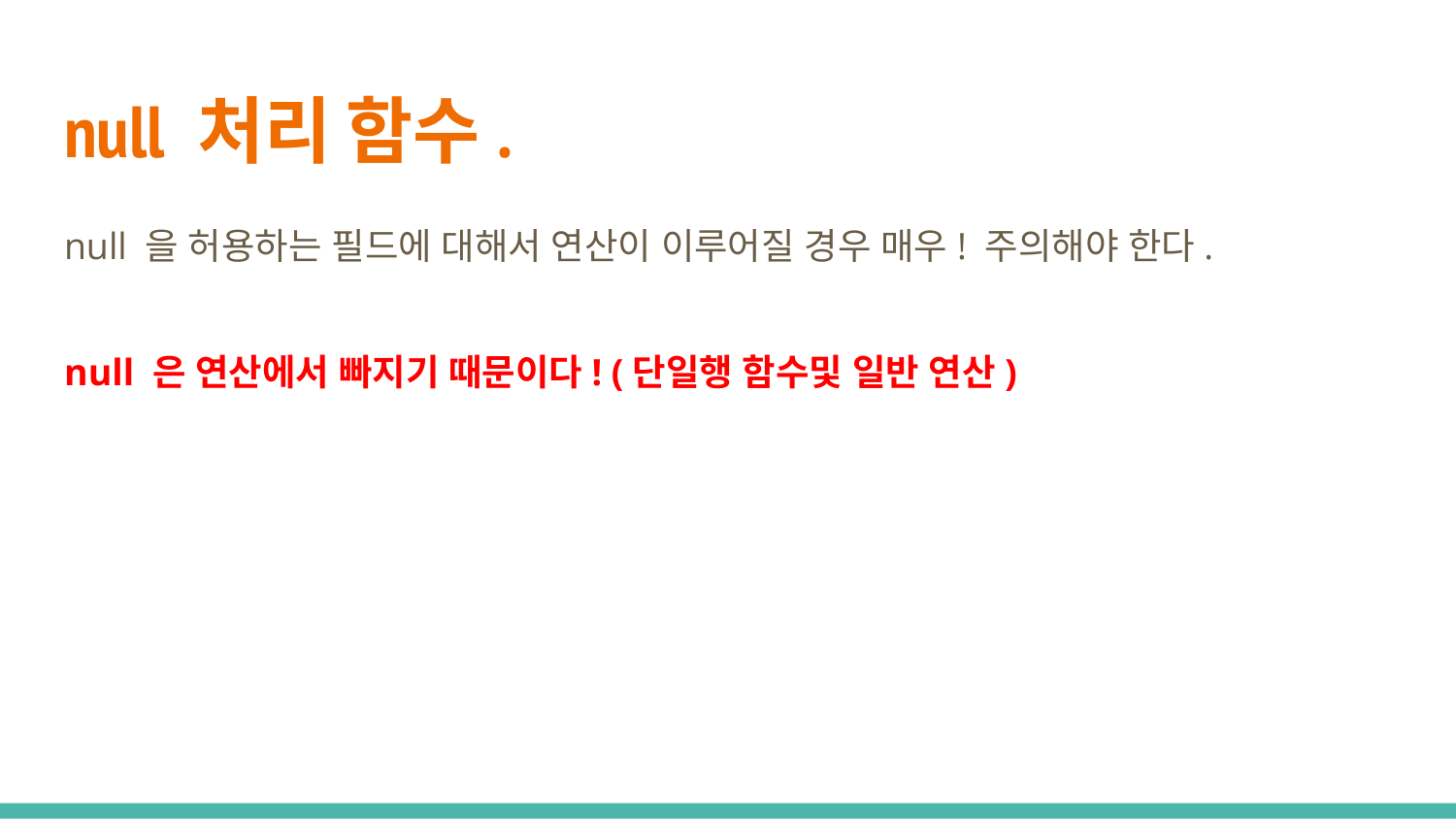

# null 처리 함수.
null 을 허용하는 필드에 대해서 연산이 이루어질 경우 매우! 주의해야 한다.
null 은 연산에서 빠지기 때문이다! (단일행 함수및 일반 연산)